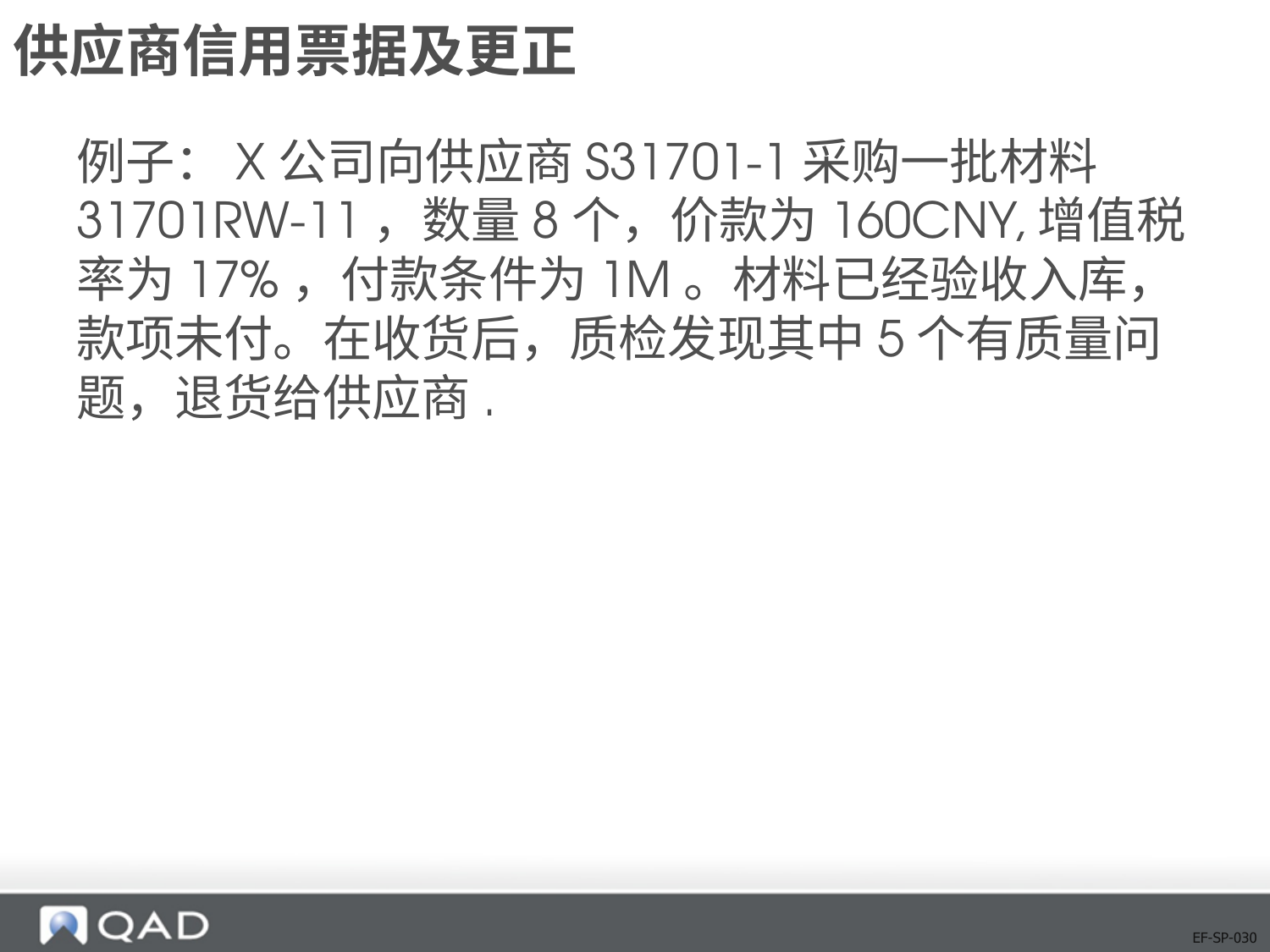

# 供应商信用票据及更正
例子：X公司向供应商S31701-1采购一批材料31701RW-11，数量8个，价款为160CNY,增值税率为17%，付款条件为1M。材料已经验收入库，款项未付。在收货后，质检发现其中5个有质量问题，退货给供应商.
EF-SP-030